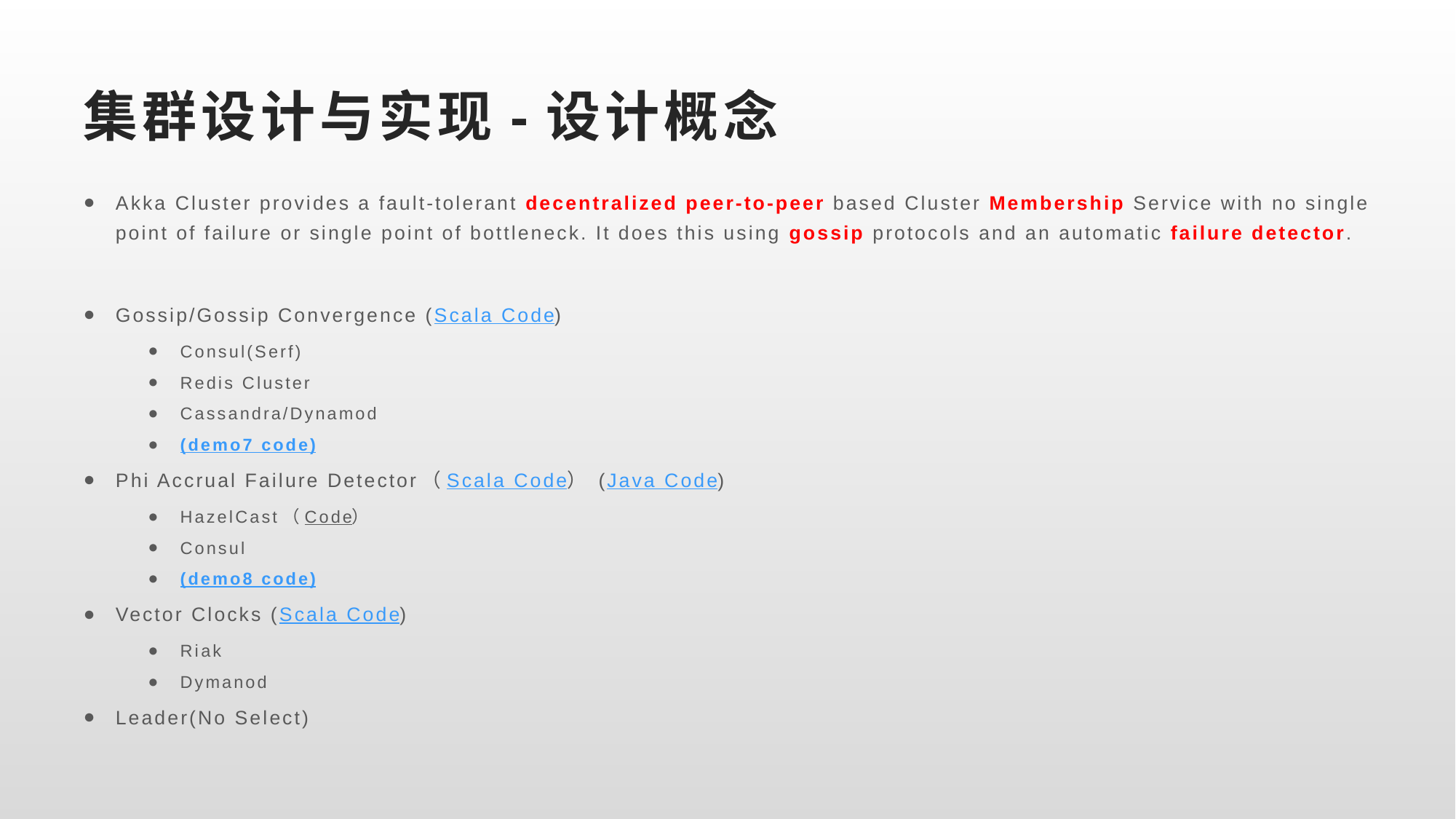

# 集群设计与实现-设计概念
Akka Cluster provides a fault-tolerant decentralized peer-to-peer based Cluster Membership Service with no single point of failure or single point of bottleneck. It does this using gossip protocols and an automatic failure detector.

Gossip/Gossip Convergence (Scala Code)
Consul(Serf)
Redis Cluster
Cassandra/Dynamod
(demo7 code)
Phi Accrual Failure Detector（Scala Code） (Java Code)
HazelCast（Code）
Consul
(demo8 code)
Vector Clocks (Scala Code)
Riak
Dymanod
Leader(No Select)